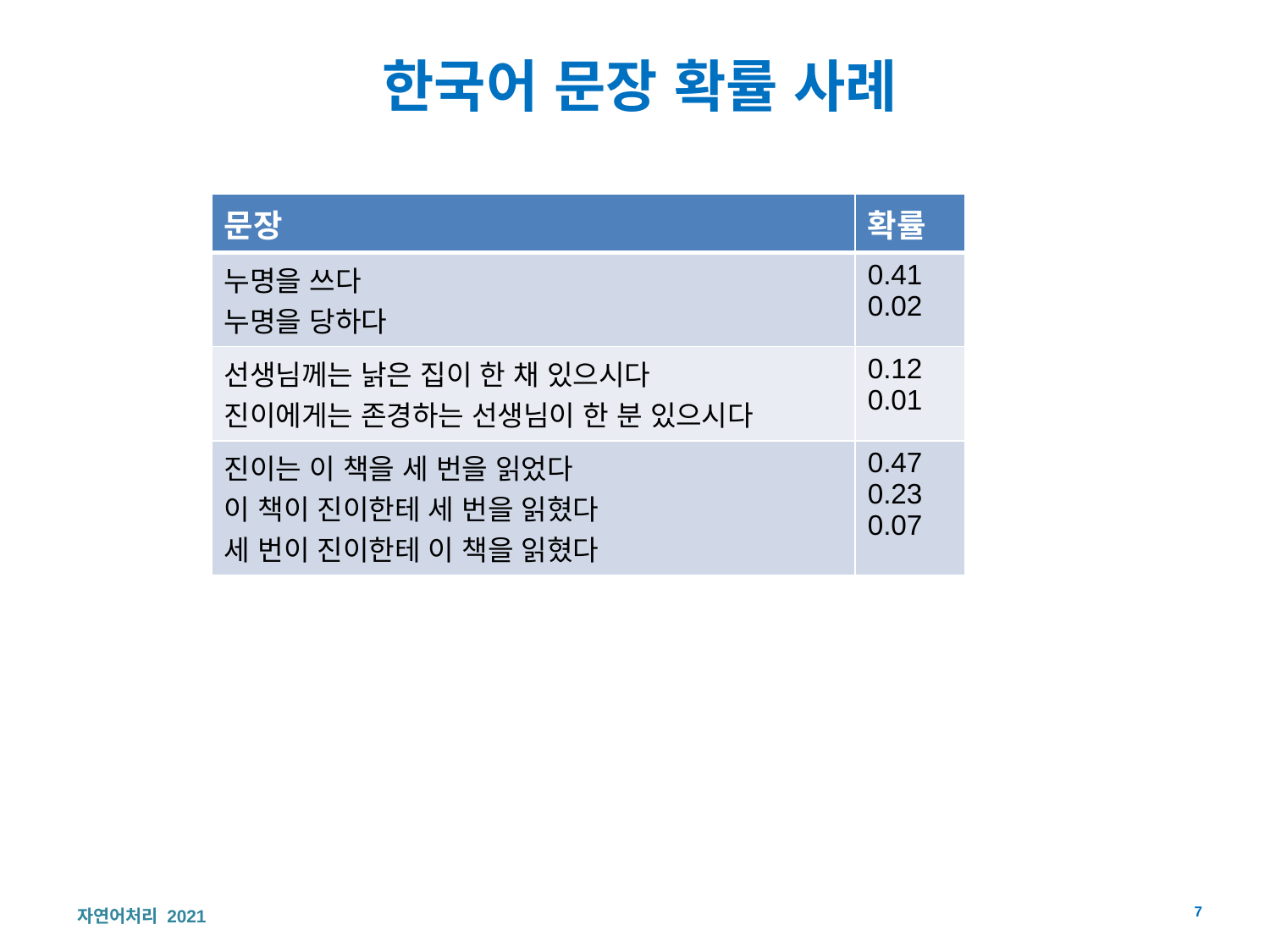

# 한국어 문장 확률 사례
| 문장 | 확률 |
| --- | --- |
| 누명을 쓰다 누명을 당하다 | 0.41 0.02 |
| 선생님께는 낡은 집이 한 채 있으시다 진이에게는 존경하는 선생님이 한 분 있으시다 | 0.12 0.01 |
| 진이는 이 책을 세 번을 읽었다 이 책이 진이한테 세 번을 읽혔다 세 번이 진이한테 이 책을 읽혔다 | 0.47 0.23 0.07 |